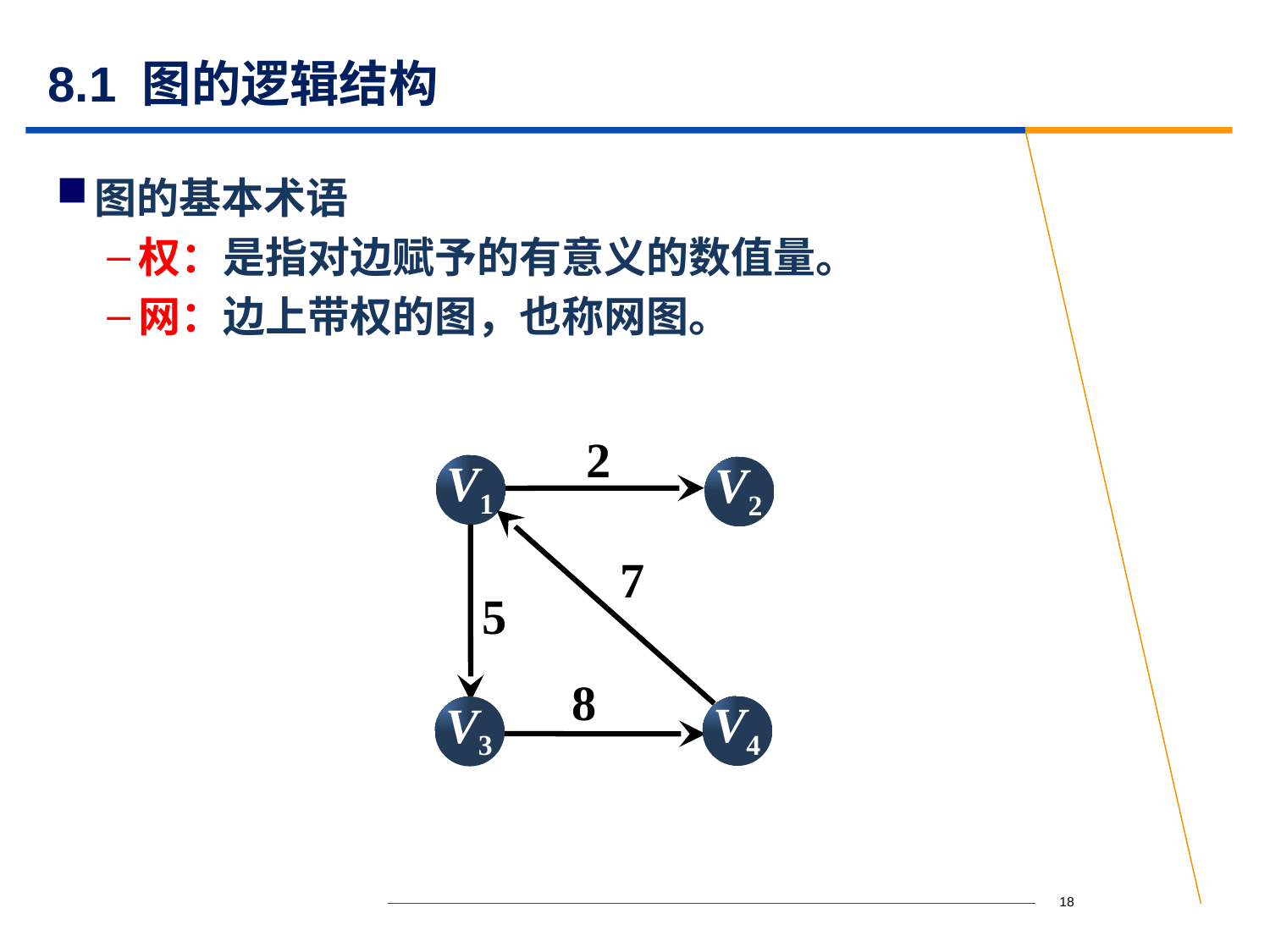

# 8.1 图的逻辑结构
图的基本术语
权：是指对边赋予的有意义的数值量。
网：边上带权的图，也称网图。
2
V1
V2

V4
V3

7
5
8